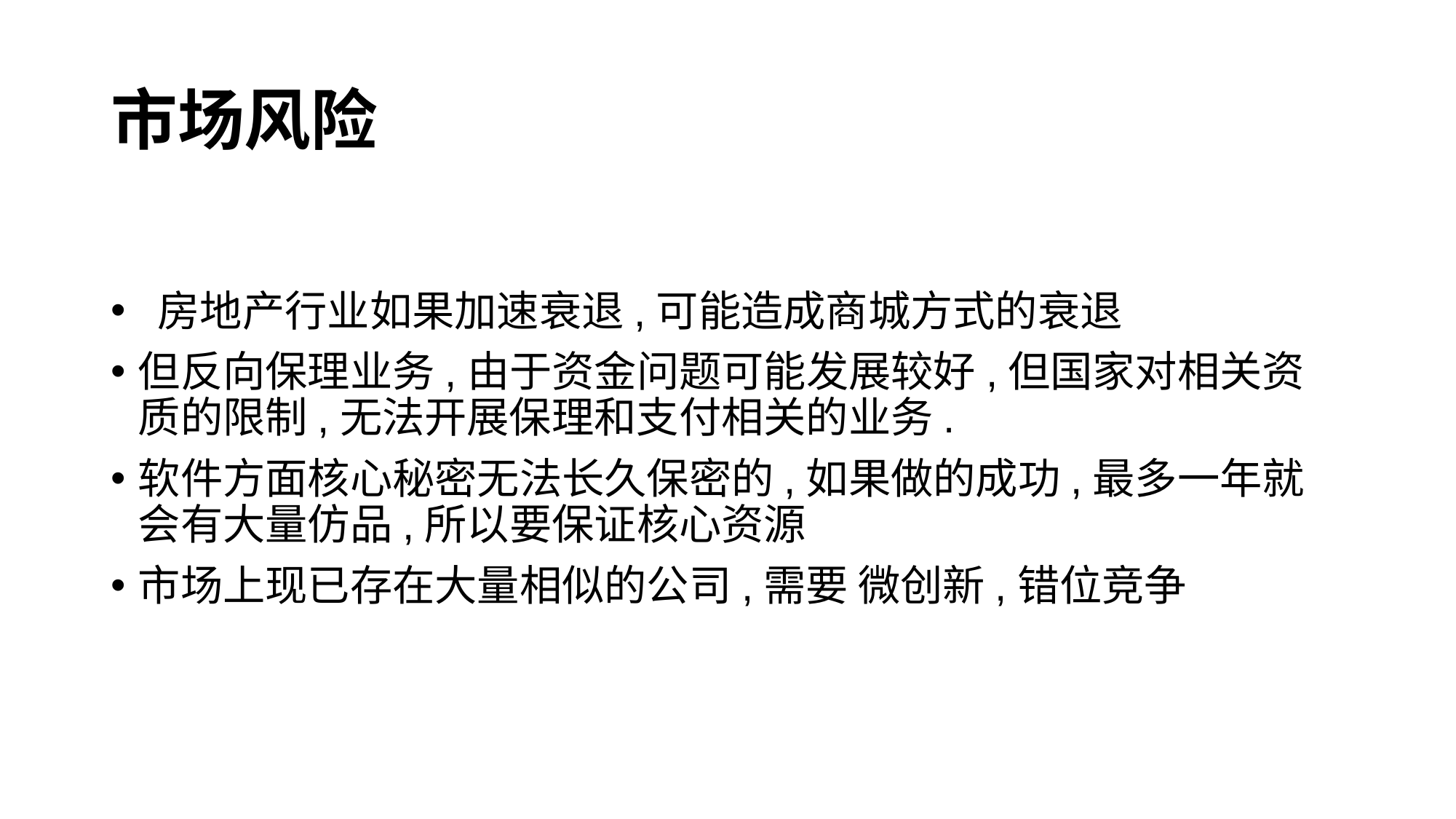

# 市场风险

 房地产行业如果加速衰退,可能造成商城方式的衰退
但反向保理业务,由于资金问题可能发展较好,但国家对相关资质的限制,无法开展保理和支付相关的业务.
软件方面核心秘密无法长久保密的,如果做的成功,最多一年就会有大量仿品,所以要保证核心资源
市场上现已存在大量相似的公司,需要 微创新,错位竞争